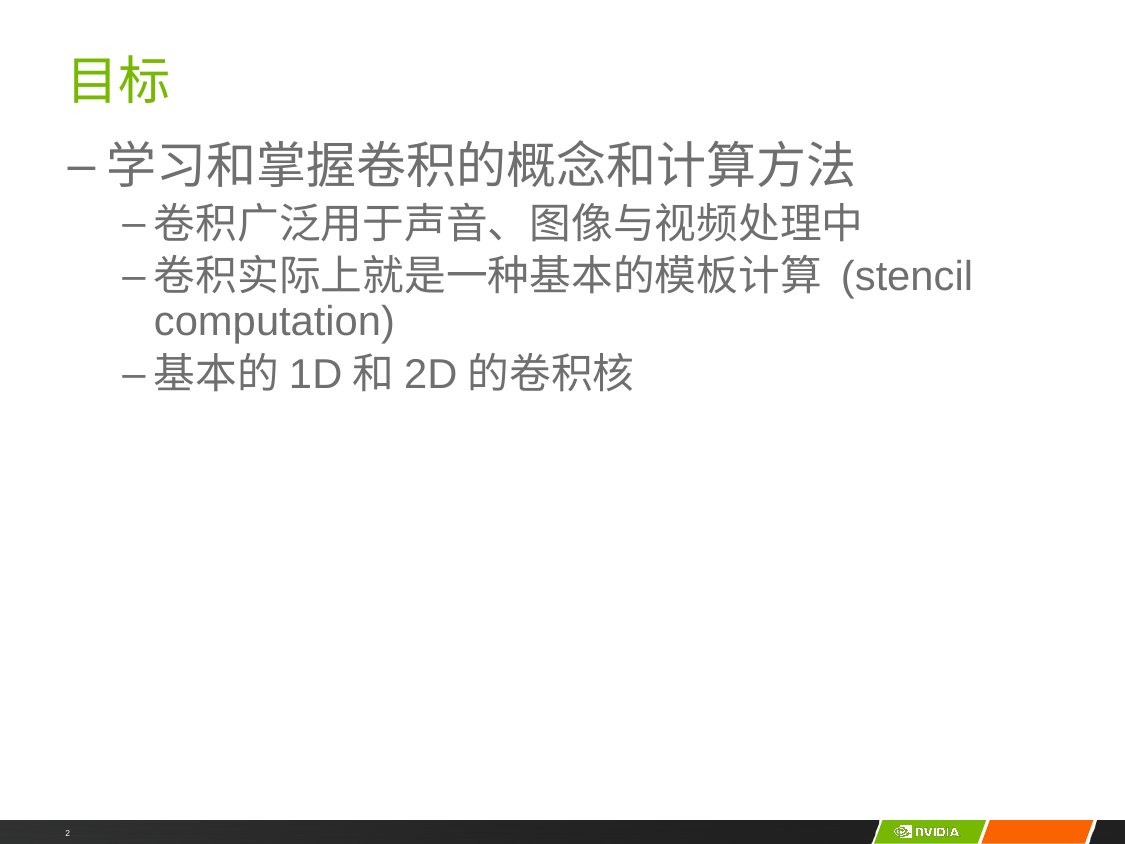

# 目标
学习和掌握卷积的概念和计算方法
卷积广泛用于声音、图像与视频处理中
卷积实际上就是一种基本的模板计算 (stencil computation)
基本的1D和2D的卷积核